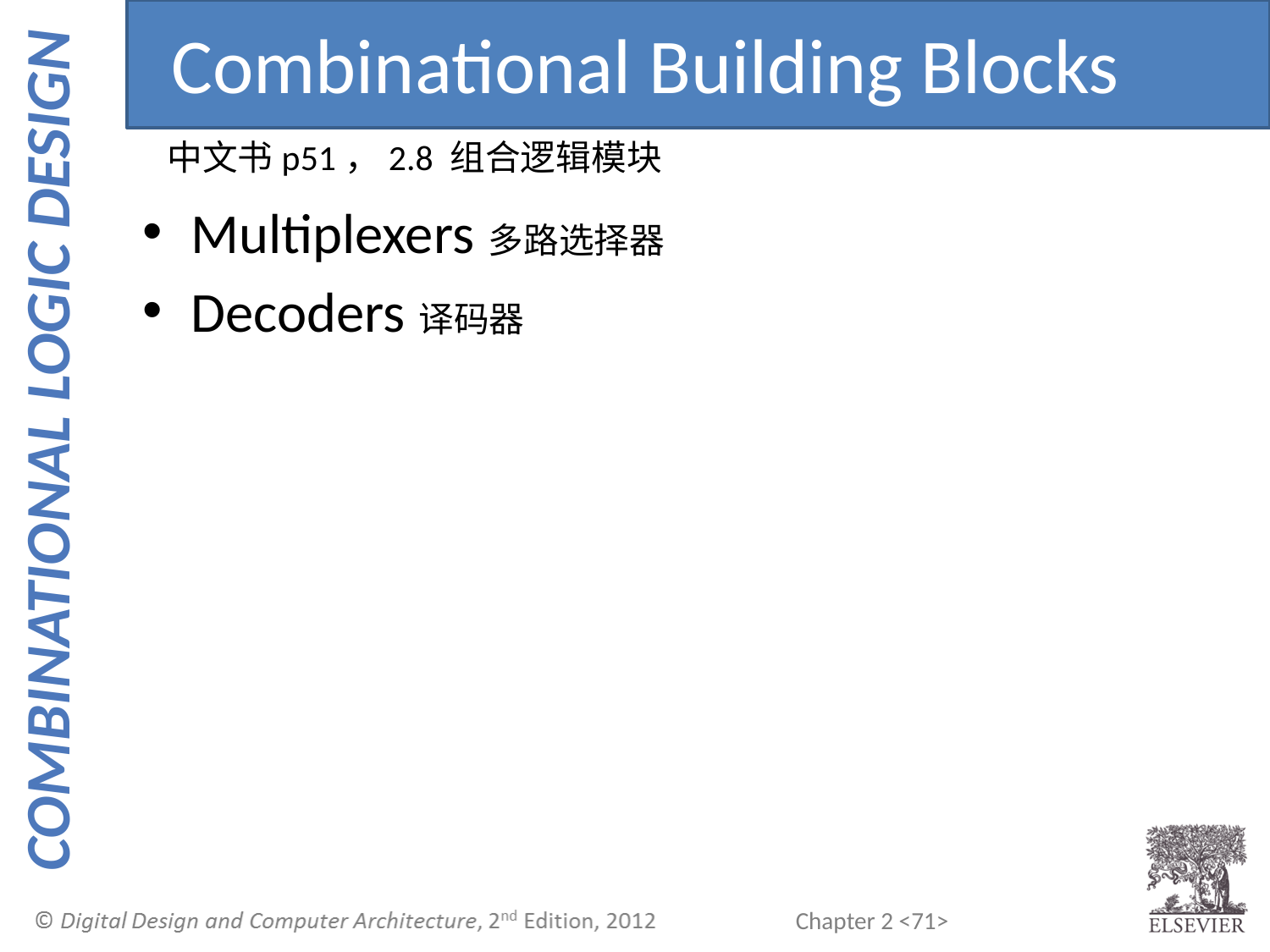

Combinational Building Blocks
 中文书p51，2.8 组合逻辑模块
Multiplexers多路选择器
Decoders译码器